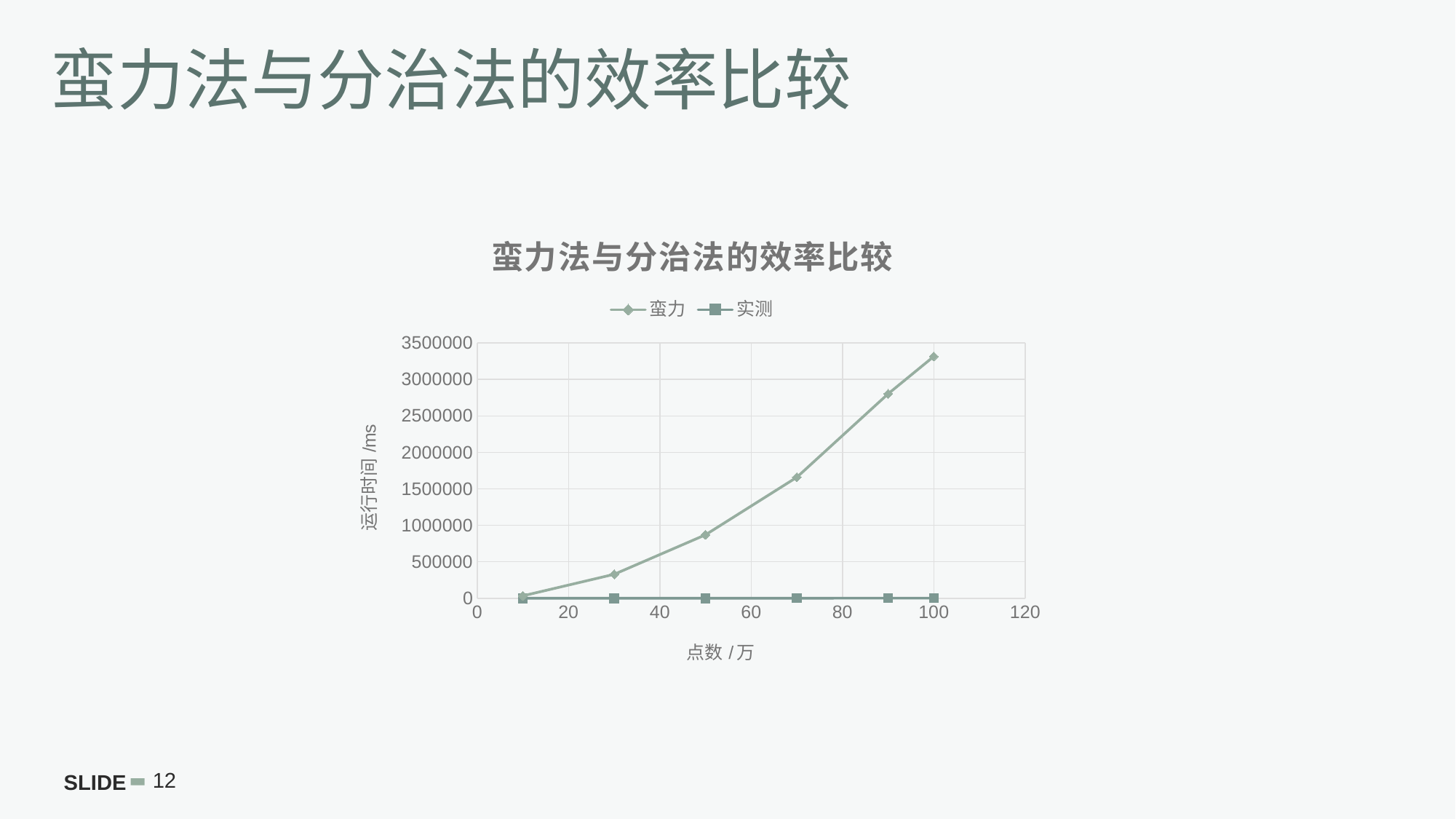

蛮力法与分治法的效率比较

### Chart: 蛮力法与分治法的效率比较

| Category | 蛮力 | 实测 |
|---|---|---|